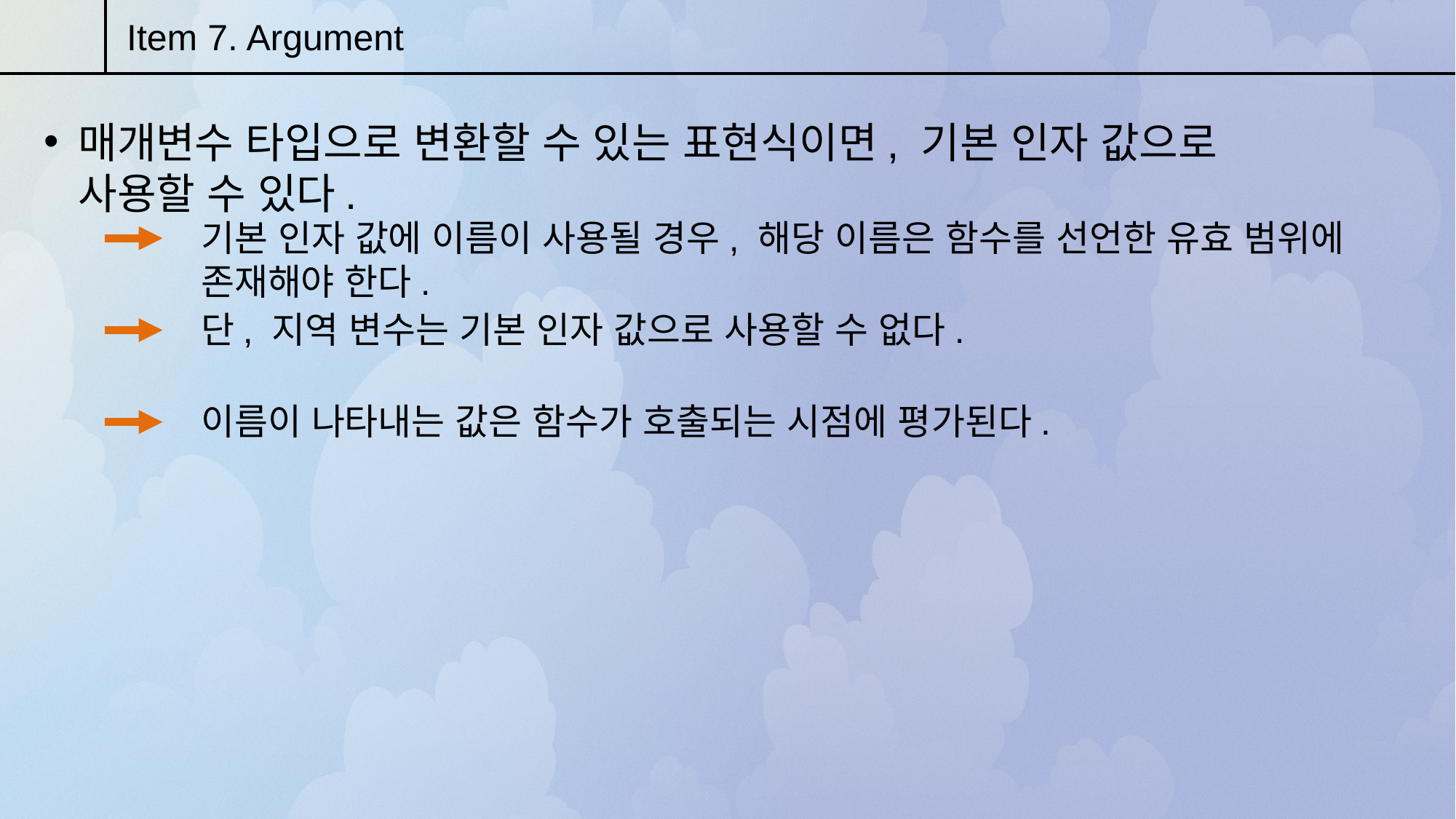

Item 7. Argument
매개변수 타입으로 변환할 수 있는 표현식이면, 기본 인자 값으로 사용할 수 있다.
기본 인자 값에 이름이 사용될 경우, 해당 이름은 함수를 선언한 유효 범위에 존재해야 한다.
단, 지역 변수는 기본 인자 값으로 사용할 수 없다.
이름이 나타내는 값은 함수가 호출되는 시점에 평가된다.